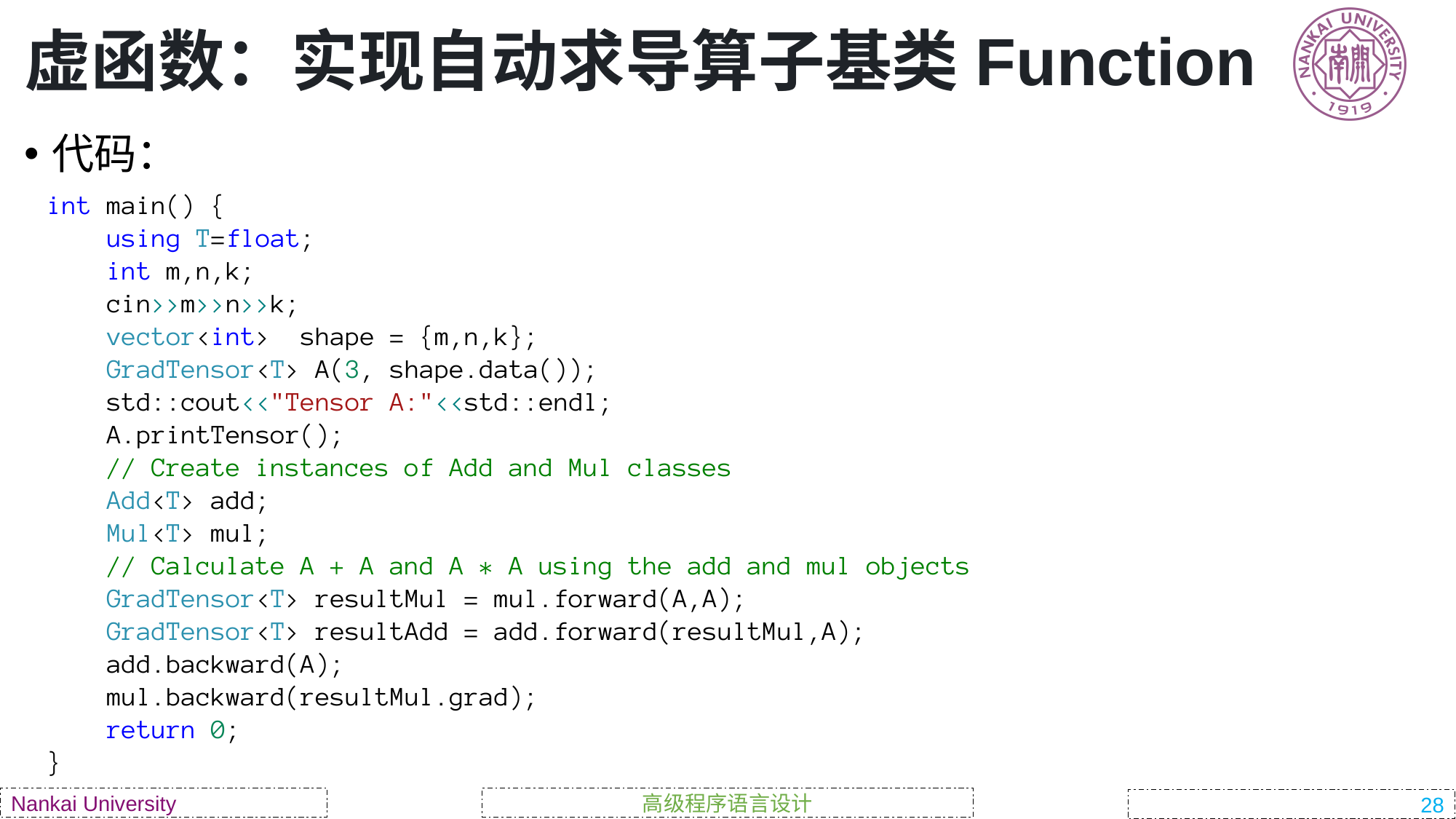

# 虚函数：实现自动求导算子基类Function
代码：
int main() {
    using T=float;
    int m,n,k;
    cin>>m>>n>>k;
    vector<int>  shape = {m,n,k};
    GradTensor<T> A(3, shape.data());
    std::cout<<"Tensor A:"<<std::endl;
    A.printTensor();
    // Create instances of Add and Mul classes
    Add<T> add;
    Mul<T> mul;
    // Calculate A + A and A * A using the add and mul objects
    GradTensor<T> resultMul = mul.forward(A,A);
    GradTensor<T> resultAdd = add.forward(resultMul,A);
    add.backward(A);
    mul.backward(resultMul.grad);
    return 0;
}
高级程序语言设计
Nankai University
28